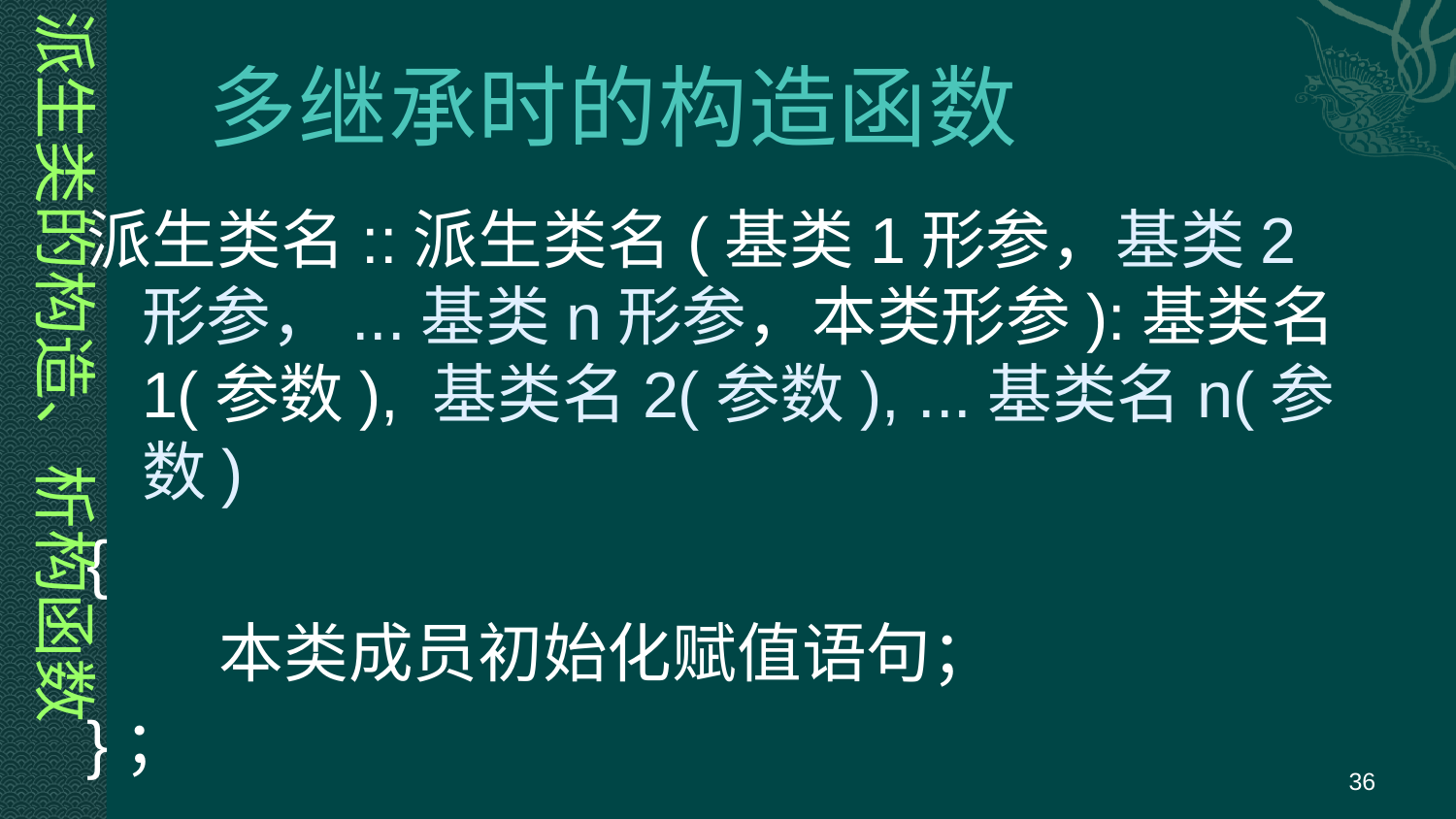

派生类的构造、析构函数
# 多继承时的构造函数
派生类名::派生类名(基类1形参，基类2形参，...基类n形参，本类形参):基类名1(参数), 基类名2(参数), ...基类名n(参数)
{
        本类成员初始化赋值语句；
}；
36